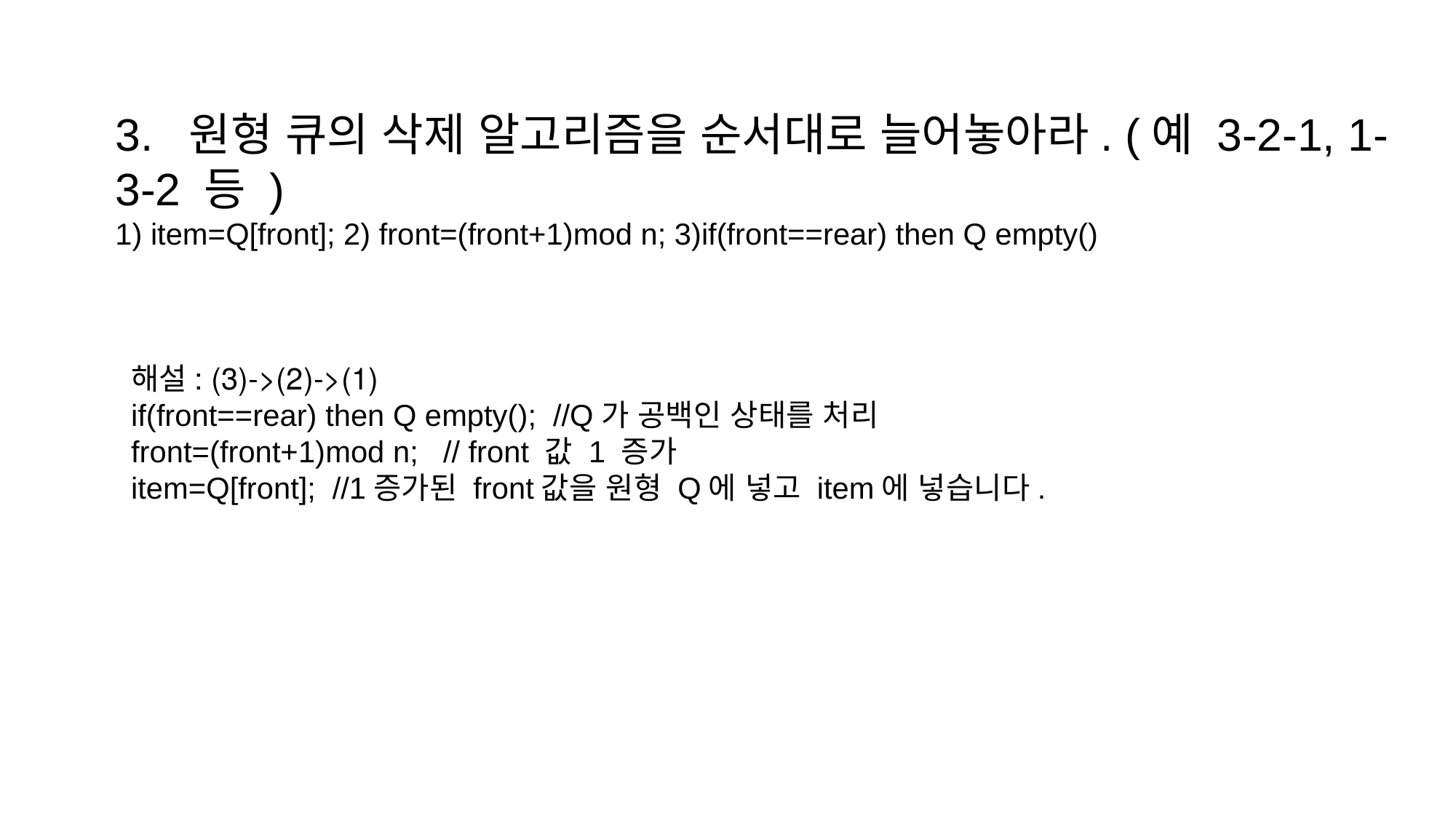

3.  원형 큐의 삭제 알고리즘을 순서대로 늘어놓아라. (예 3-2-1, 1-3-2 등 )
1) item=Q[front]; 2) front=(front+1)mod n; 3)if(front==rear) then Q empty()

해설: (3)->(2)->(1)
if(front==rear) then Q empty();  //Q가 공백인 상태를 처리
front=(front+1)mod n;   // front 값 1 증가
item=Q[front];  //1증가된 front값을 원형 Q에 넣고 item에 넣습니다.